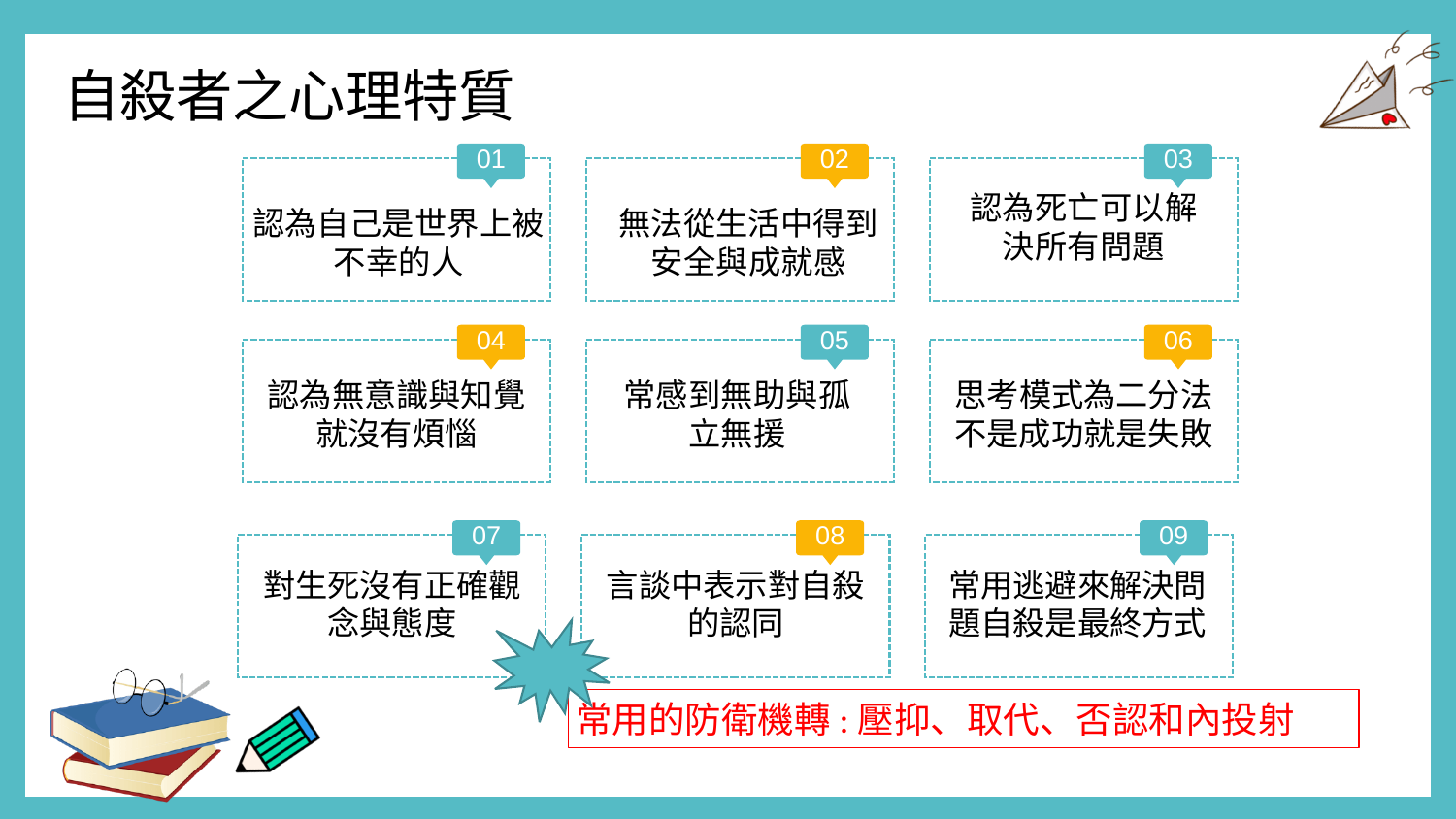

自殺者之心理特質

01

02

03

認為死亡可以解決所有問題
認為自己是世界上被不幸的人
無法從生活中得到安全與成就感
04

05

06

認為無意識與知覺就沒有煩惱
常感到無助與孤立無援
思考模式為二分法
不是成功就是失敗

07

08

09

對生死沒有正確觀念與態度
言談中表示對自殺的認同
常用逃避來解決問題自殺是最終方式

常用的防衛機轉:壓抑、取代、否認和內投射